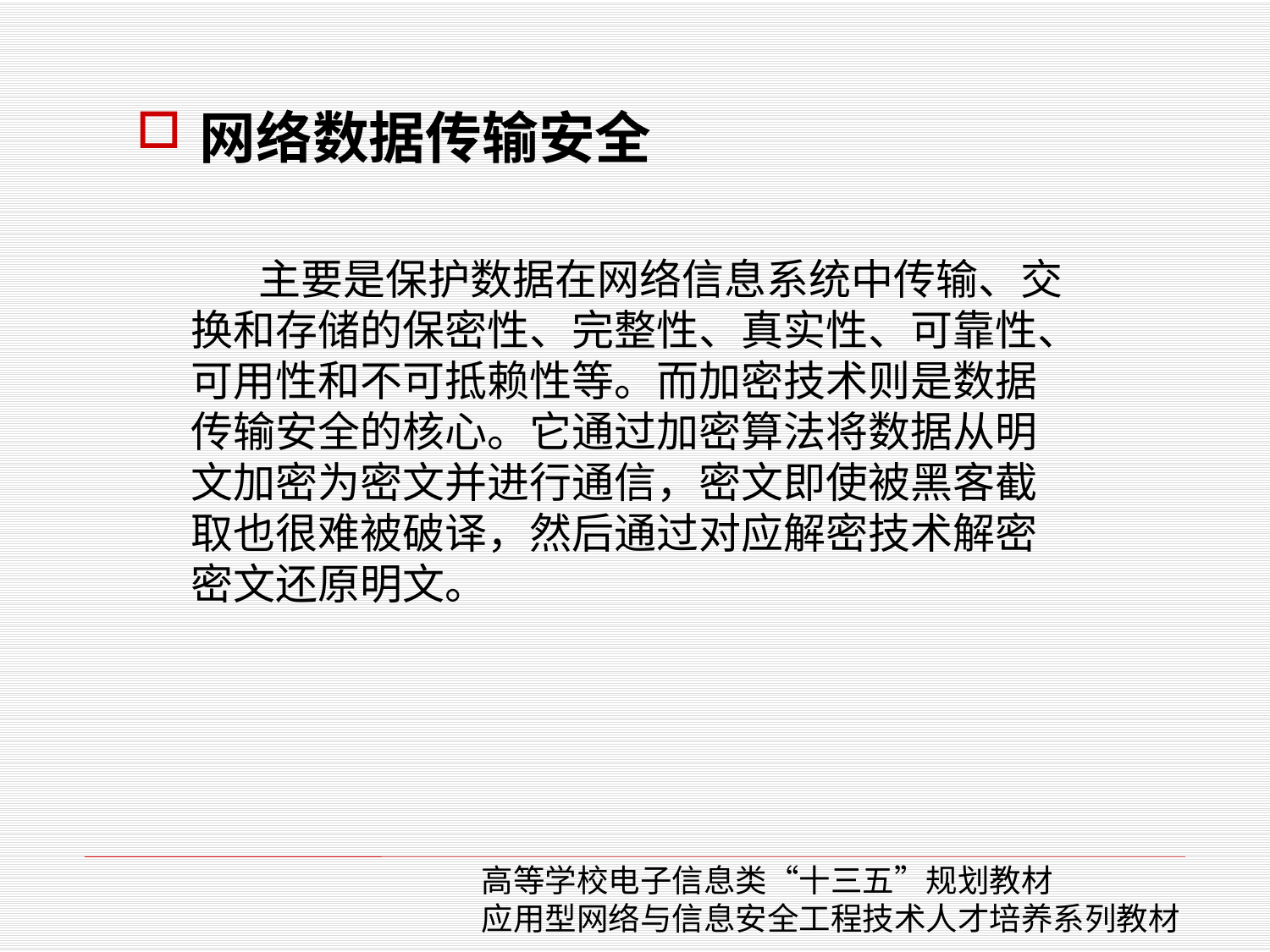

网络数据传输安全
      主要是保护数据在网络信息系统中传输、交换和存储的保密性、完整性、真实性、可靠性、可用性和不可抵赖性等。而加密技术则是数据传输安全的核心。它通过加密算法将数据从明文加密为密文并进行通信，密文即使被黑客截取也很难被破译，然后通过对应解密技术解密密文还原明文。
高等学校电子信息类“十三五”规划教材
应用型网络与信息安全工程技术人才培养系列教材